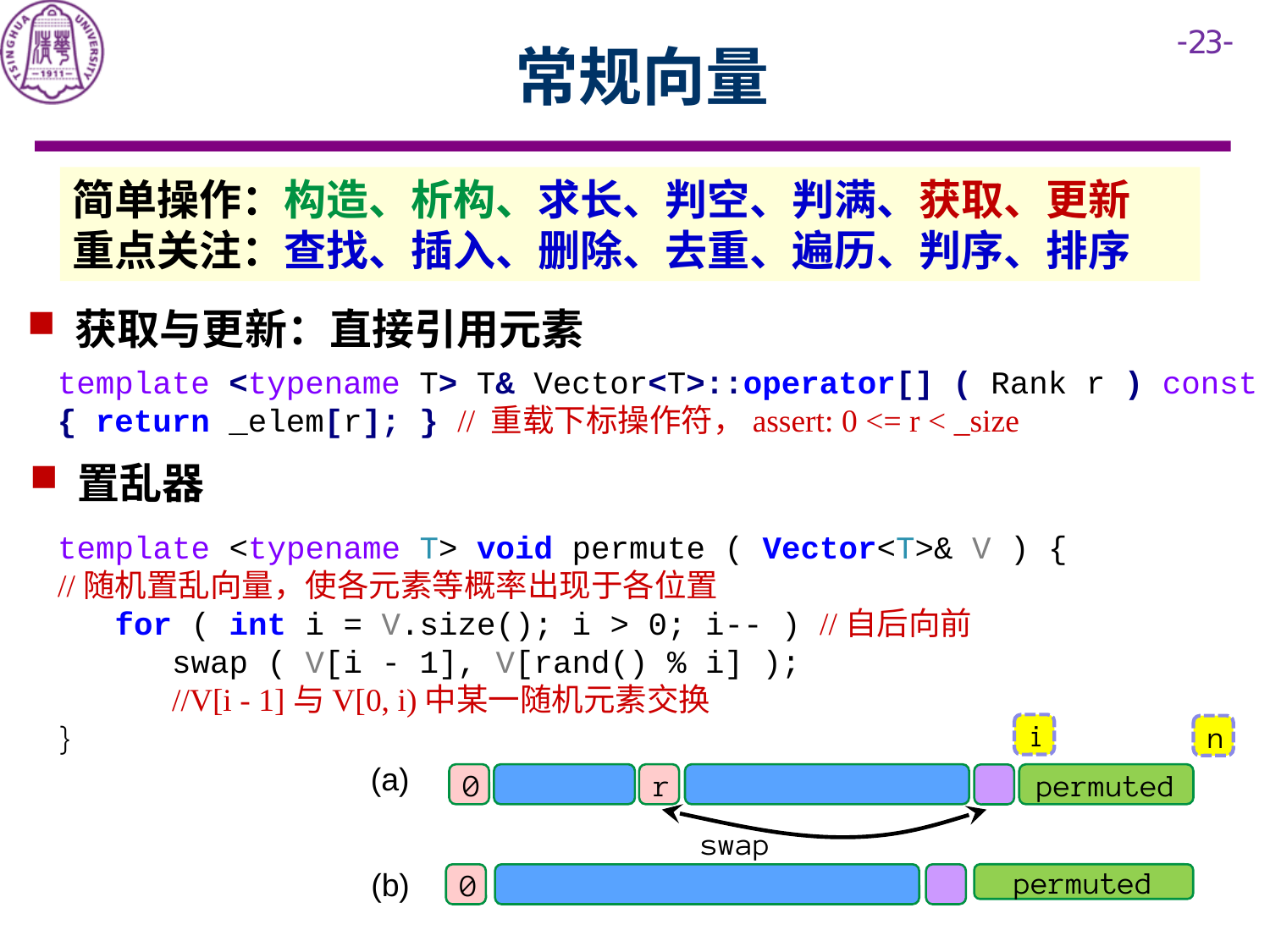

# 常规向量
简单操作：构造、析构、求长、判空、判满、获取、更新
重点关注：查找、插入、删除、去重、遍历、判序、排序
获取与更新：直接引用元素
template <typename T> T& Vector<T>::operator[] ( Rank r ) const
{ return _elem[r]; } // 重载下标操作符，assert: 0 <= r < _size
置乱器
template <typename T> void permute ( Vector<T>& V ) {
//随机置乱向量，使各元素等概率出现于各位置
   for ( int i = V.size(); i > 0; i-- ) //自后向前
      swap ( V[i - 1], V[rand() % i] );
      //V[i - 1]与V[0, i)中某一随机元素交换
}
i
n
(a)
0

r

permuted

swap
(b)
0

permuted